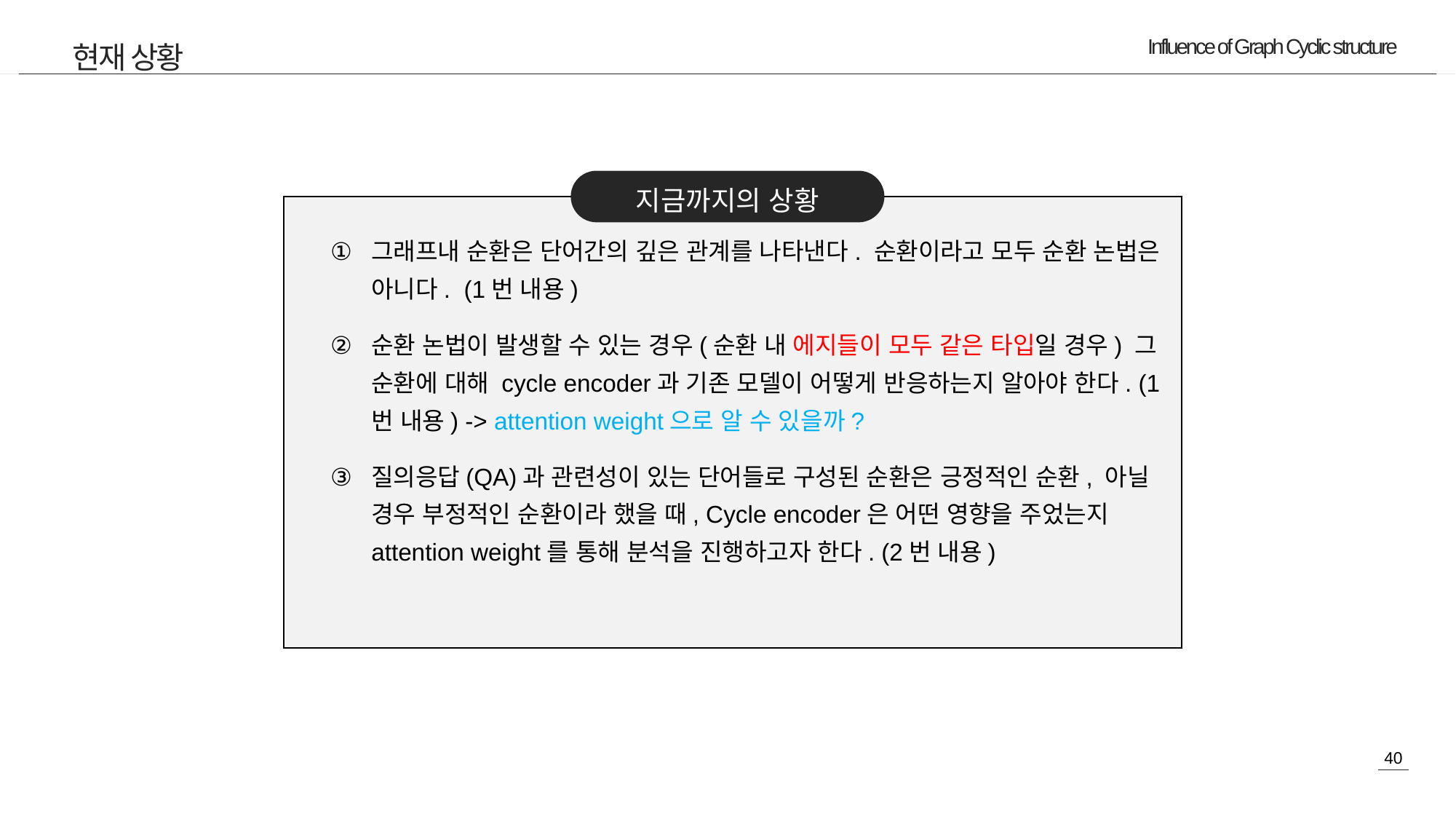

현재 상황

지금까지의 상황

그래프내 순환은 단어간의 깊은 관계를 나타낸다. 순환이라고 모두 순환 논법은 아니다.  (1번 내용)
순환 논법이 발생할 수 있는 경우(순환 내 에지들이 모두 같은 타입일 경우) 그 순환에 대해 cycle encoder과 기존 모델이 어떻게 반응하는지 알아야 한다. (1번 내용) -> attention weight으로 알 수 있을까?
질의응답(QA)과 관련성이 있는 단어들로 구성된 순환은 긍정적인 순환, 아닐 경우 부정적인 순환이라 했을 때, Cycle encoder은 어떤 영향을 주었는지 attention weight를 통해 분석을 진행하고자 한다. (2번 내용)